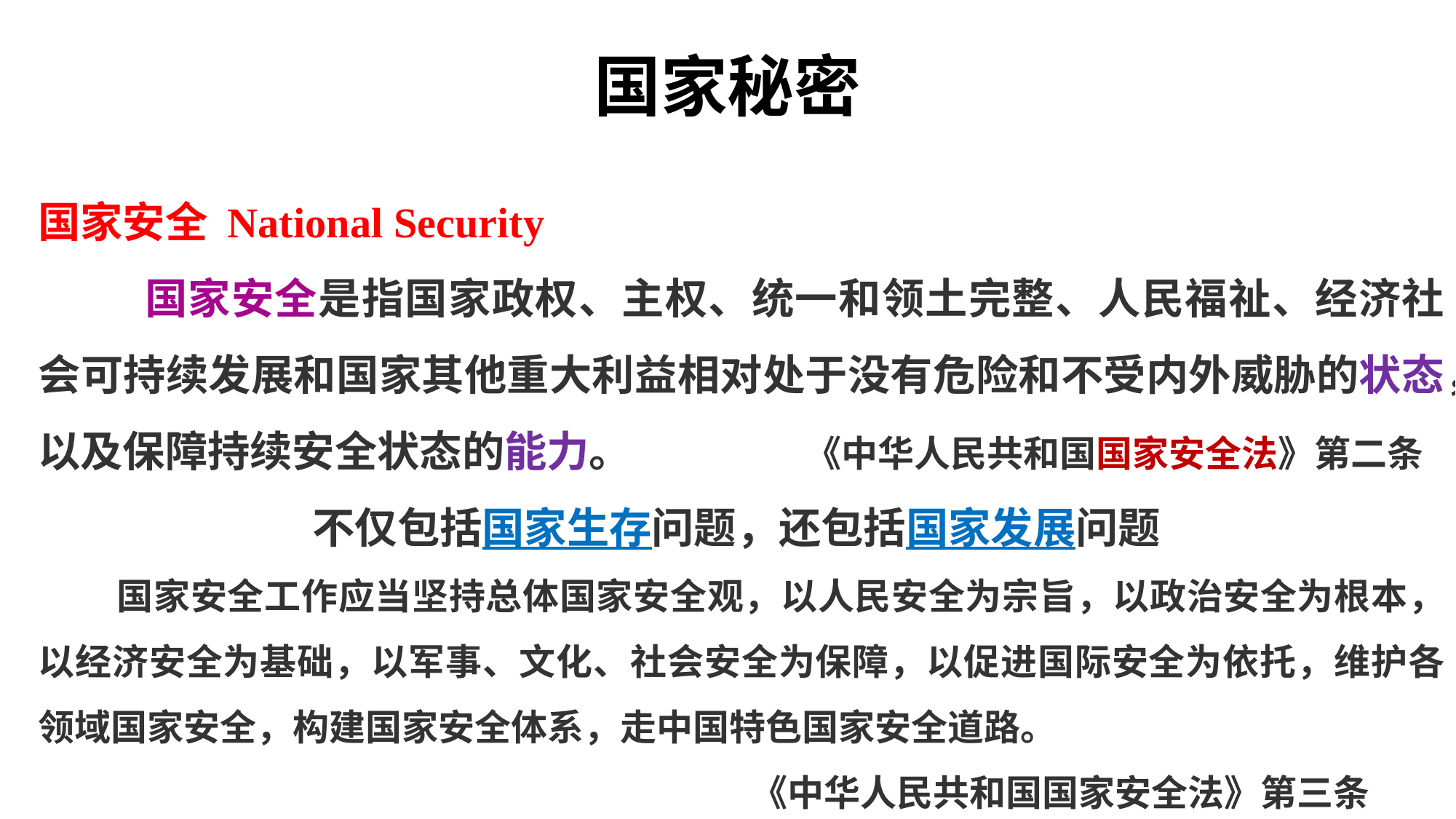

# 国家秘密
国家安全 National Security
         国家安全是指国家政权、主权、统一和领土完整、人民福祉、经济社会可持续发展和国家其他重大利益相对处于没有危险和不受内外威胁的状态，以及保障持续安全状态的能力。                  《中华人民共和国国家安全法》第二条
不仅包括国家生存问题，还包括国家发展问题
        国家安全工作应当坚持总体国家安全观，以人民安全为宗旨，以政治安全为根本，以经济安全为基础，以军事、文化、社会安全为保障，以促进国际安全为依托，维护各领域国家安全，构建国家安全体系，走中国特色国家安全道路。
                                                                                      《中华人民共和国国家安全法》第三条